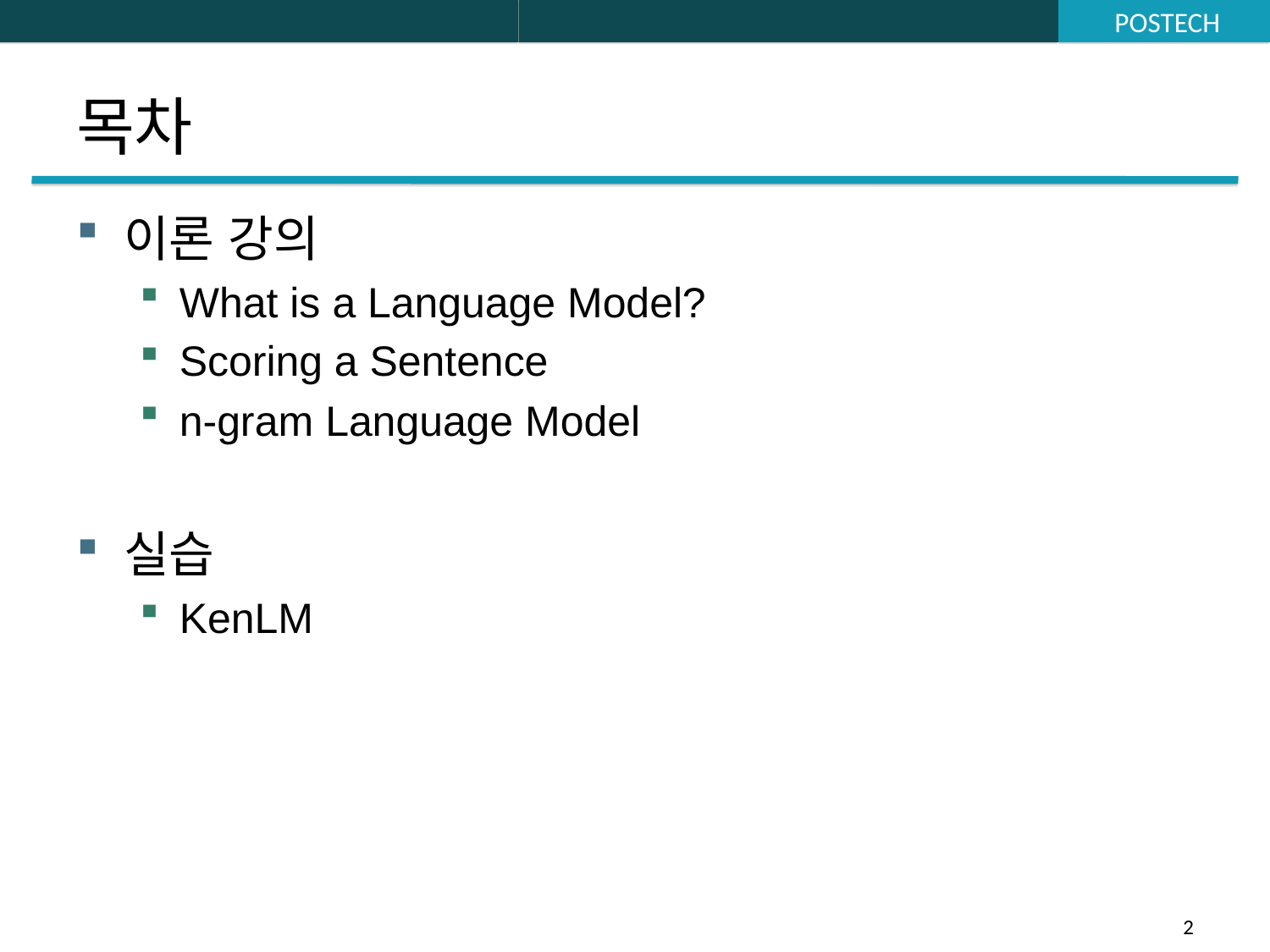

# 목차
이론 강의
What is a Language Model?
Scoring a Sentence
n-gram Language Model

실습
KenLM
2